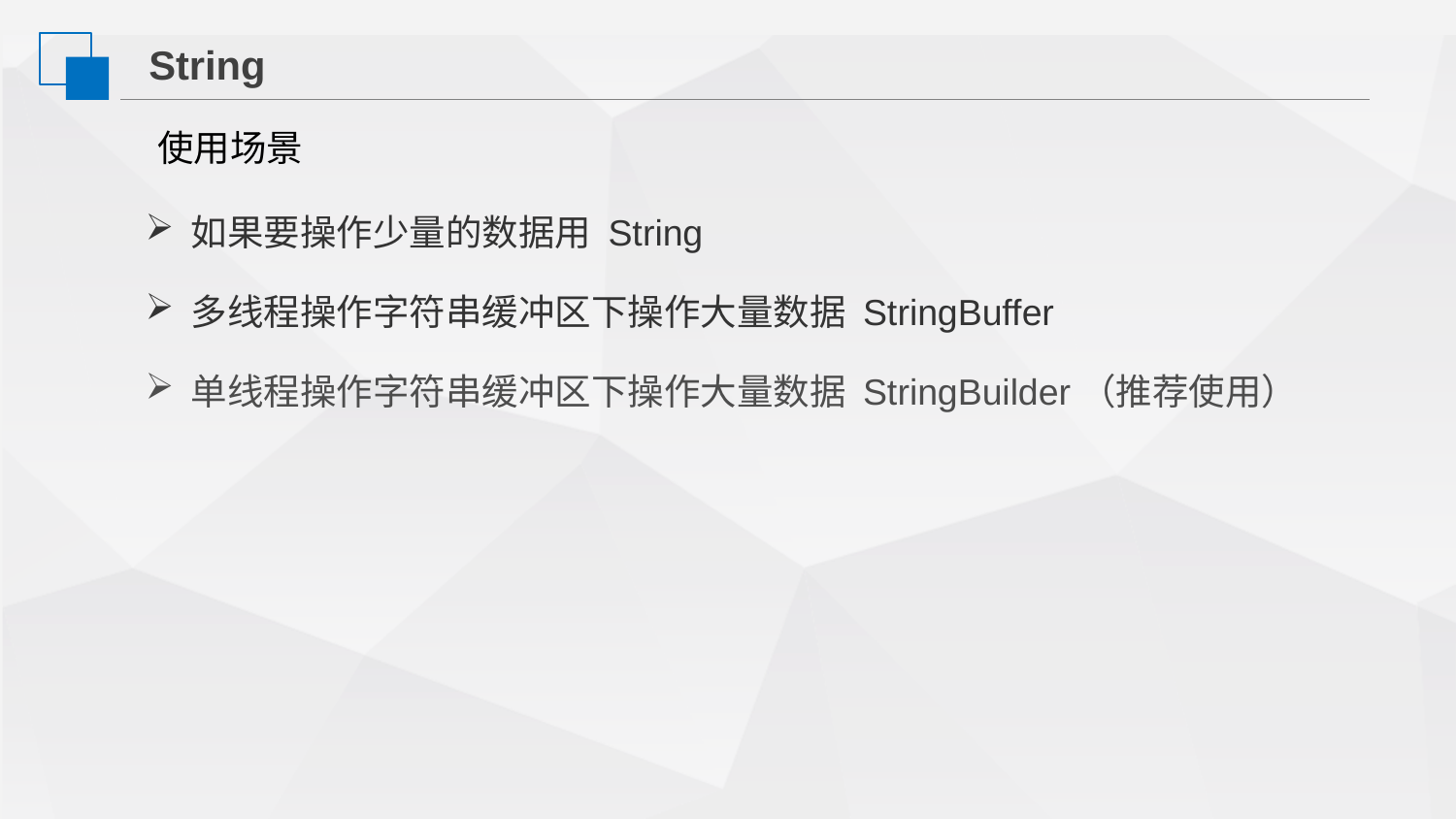

String
使用场景
如果要操作少量的数据用 String
多线程操作字符串缓冲区下操作大量数据 StringBuffer
单线程操作字符串缓冲区下操作大量数据 StringBuilder（推荐使用）